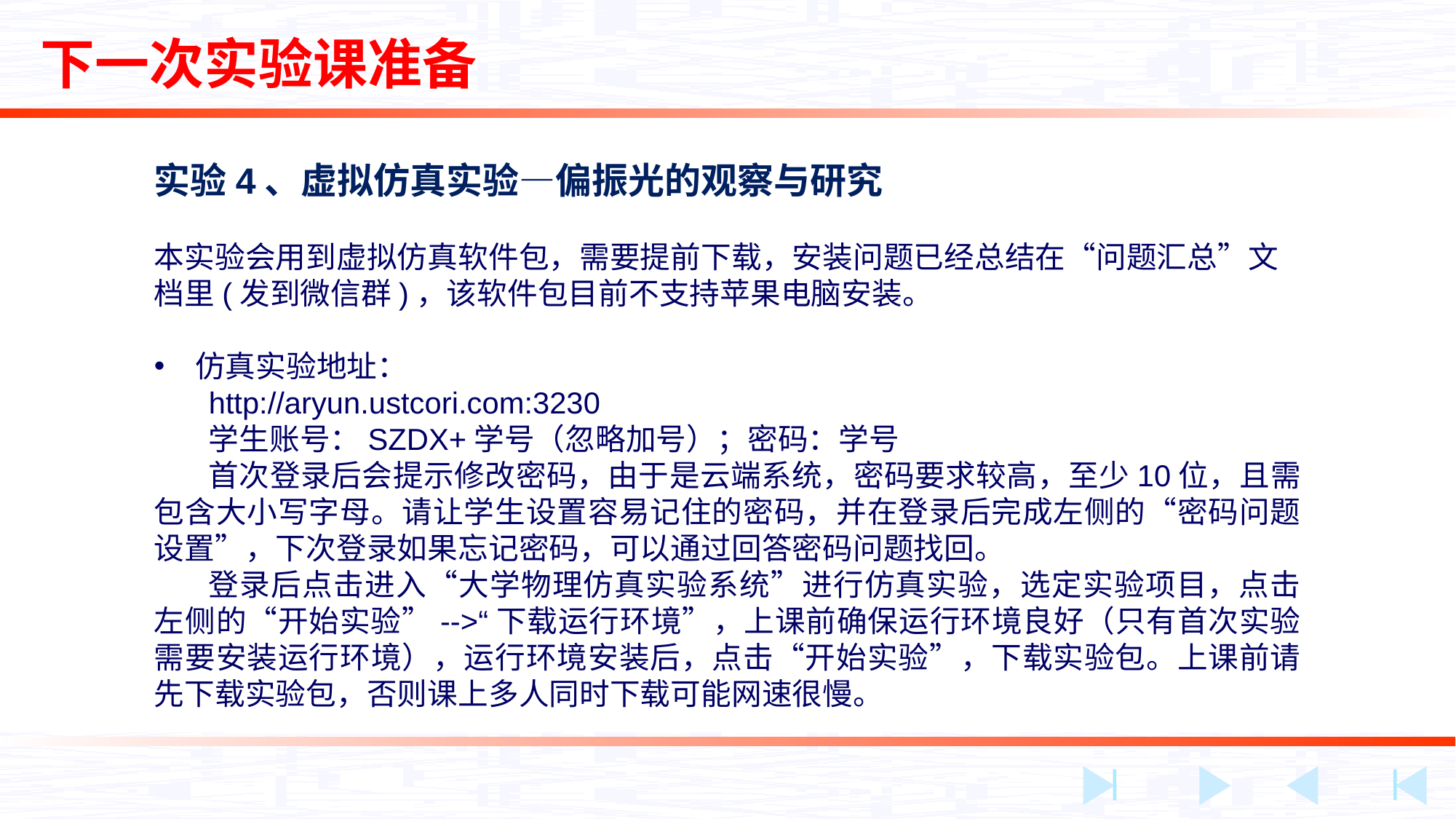

下一次实验课准备

实验4、虚拟仿真实验—偏振光的观察与研究

本实验会用到虚拟仿真软件包，需要提前下载，安装问题已经总结在“问题汇总”文档里(发到微信群)，该软件包目前不支持苹果电脑安装。

仿真实验地址：
http://aryun.ustcori.com:3230
学生账号：SZDX+学号（忽略加号）；密码：学号
首次登录后会提示修改密码，由于是云端系统，密码要求较高，至少10位，且需包含大小写字母。请让学生设置容易记住的密码，并在登录后完成左侧的“密码问题设置”，下次登录如果忘记密码，可以通过回答密码问题找回。
登录后点击进入“大学物理仿真实验系统”进行仿真实验，选定实验项目，点击左侧的“开始实验”-->“下载运行环境”，上课前确保运行环境良好（只有首次实验需要安装运行环境），运行环境安装后，点击“开始实验”，下载实验包。上课前请先下载实验包，否则课上多人同时下载可能网速很慢。